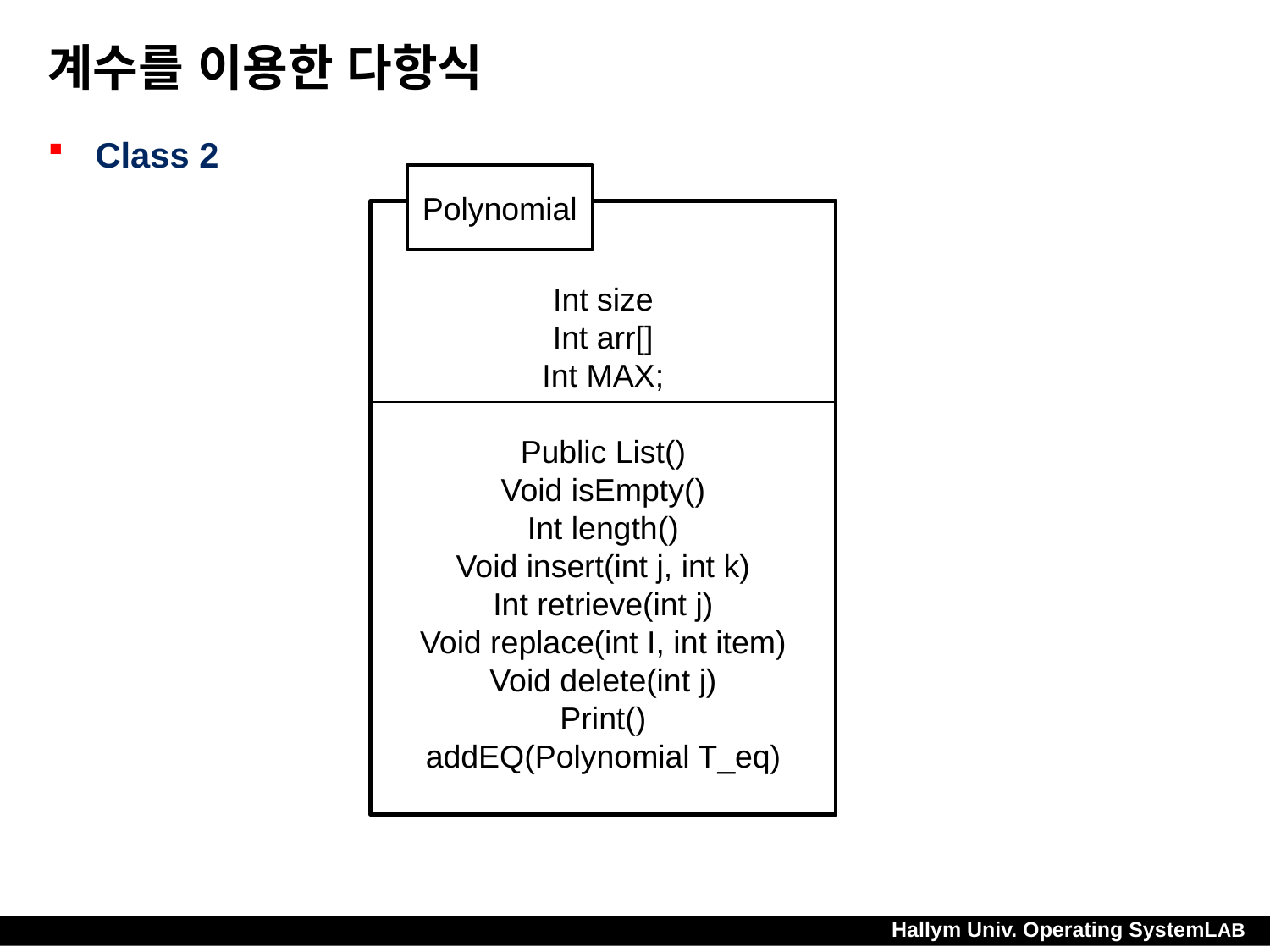

# 계수를 이용한 다항식
Class 2
Polynomial

Int size
Int arr[]
Int MAX;

Public List()
Void isEmpty()
Int length()
Void insert(int j, int k)
Int retrieve(int j)
Void replace(int I, int item)
Void delete(int j)
Print()
addEQ(Polynomial T_eq)